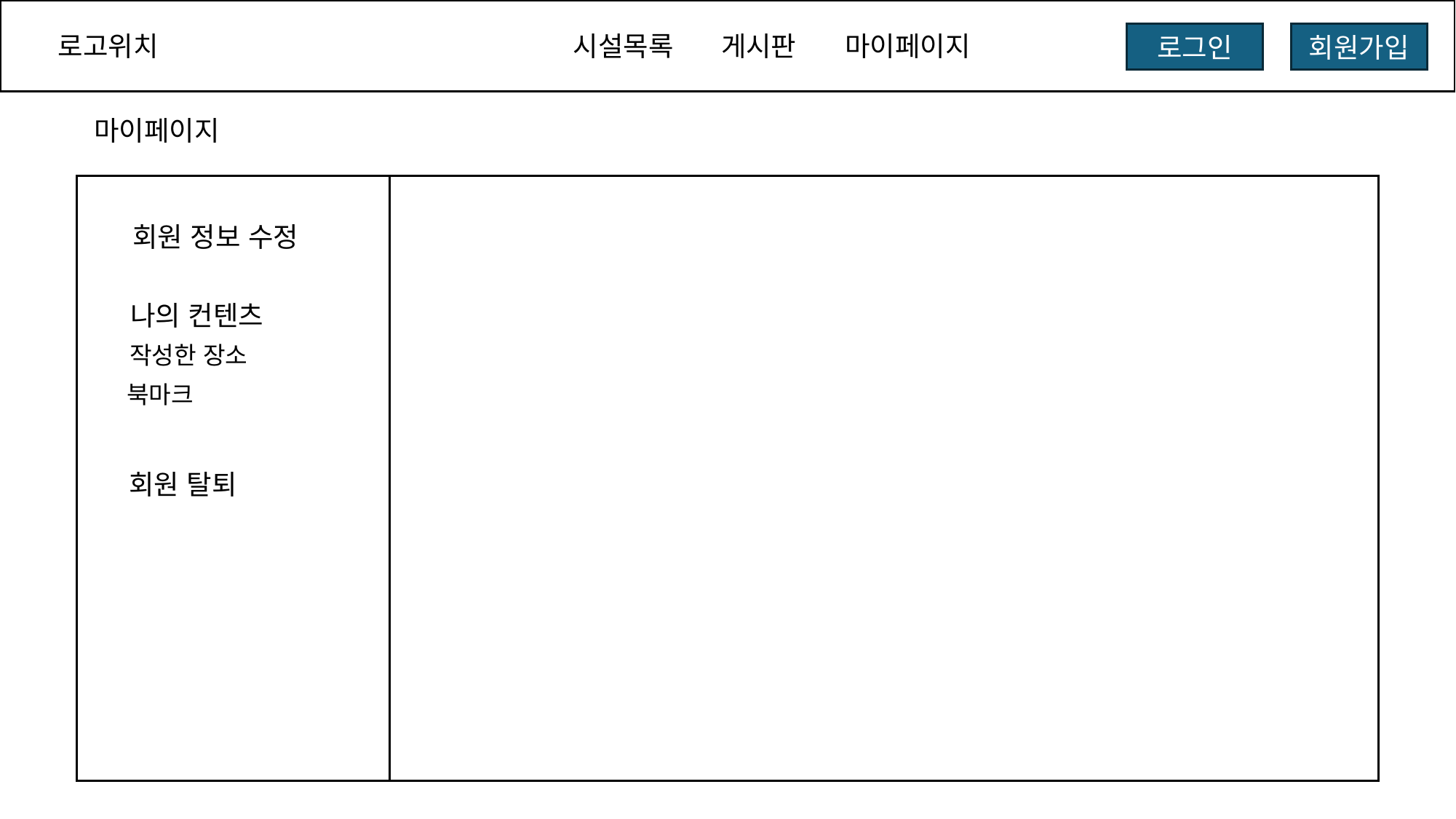

로고위치
시설목록
게시판
마이페이지
로그인
회원가입
마이페이지

회원 정보 수정
나의 컨텐츠
작성한 장소
북마크
회원 탈퇴